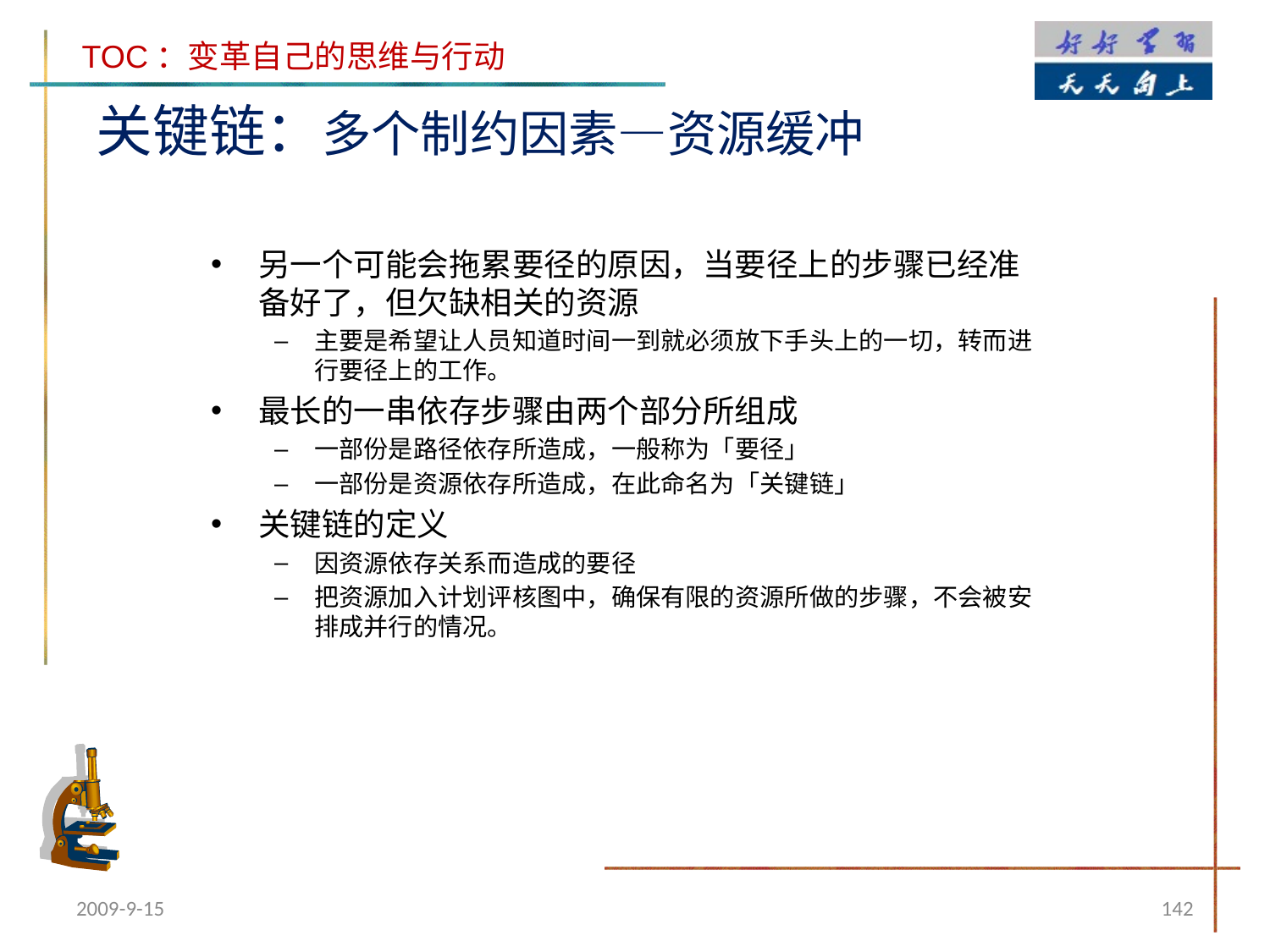

关键链：多个制约因素—资源缓冲
另一个可能会拖累要径的原因，当要径上的步骤已经准备好了，但欠缺相关的资源
主要是希望让人员知道时间一到就必须放下手头上的一切，转而进行要径上的工作。
最长的一串依存步骤由两个部分所组成
一部份是路径依存所造成，一般称为「要径」
一部份是资源依存所造成，在此命名为「关键链」
关键链的定义
因资源依存关系而造成的要径
把资源加入计划评核图中，确保有限的资源所做的步骤，不会被安排成并行的情况。
2009-9-15
142